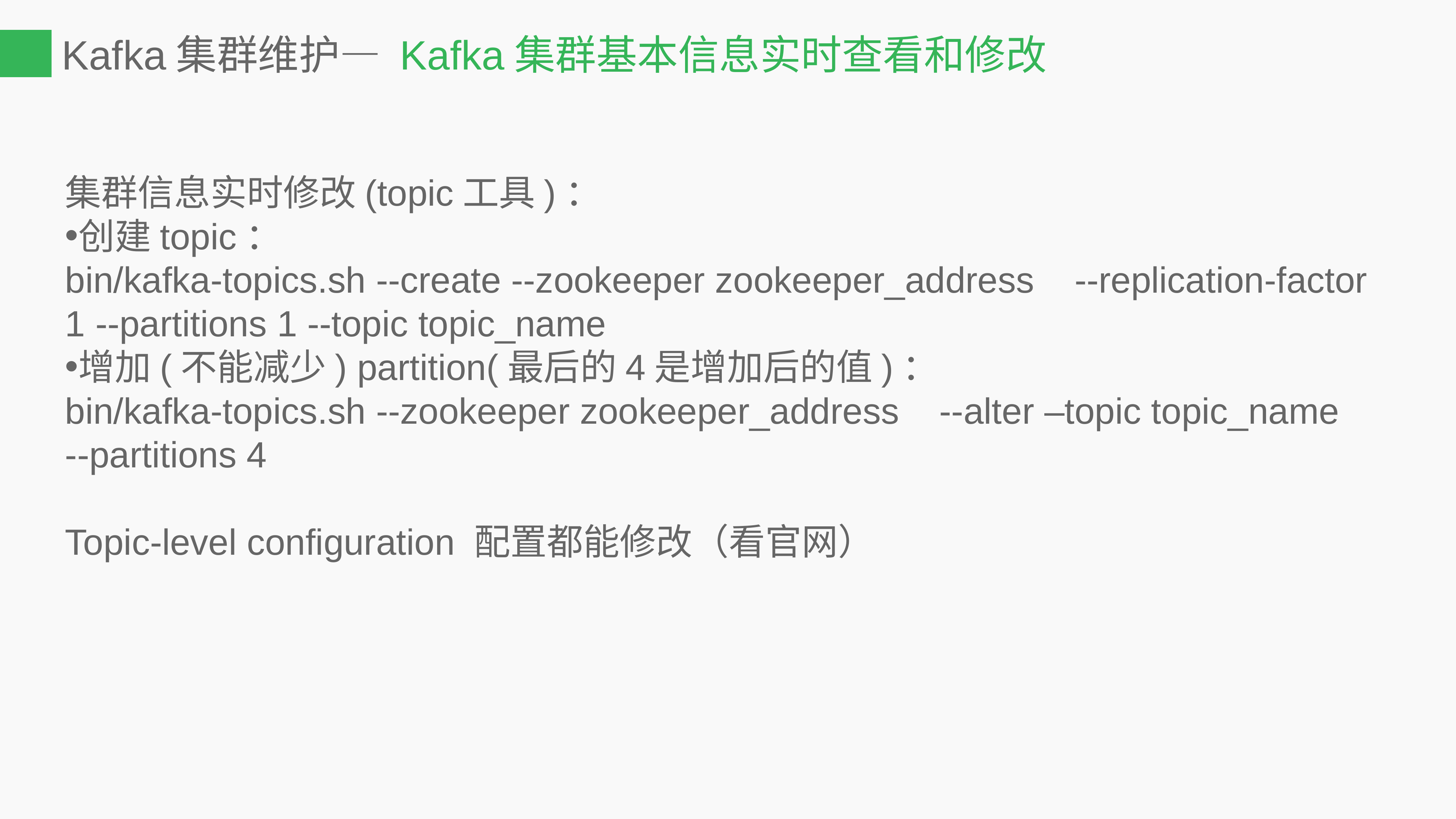

Kafka集群维护— Kafka集群基本信息实时查看和修改
集群信息实时修改(topic工具)：
创建topic：
bin/kafka-topics.sh --create --zookeeper zookeeper_address    --replication-factor 1 --partitions 1 --topic topic_name
增加(不能减少) partition(最后的4是增加后的值)：
bin/kafka-topics.sh --zookeeper zookeeper_address    --alter –topic topic_name     --partitions 4

Topic-level configuration 配置都能修改（看官网）